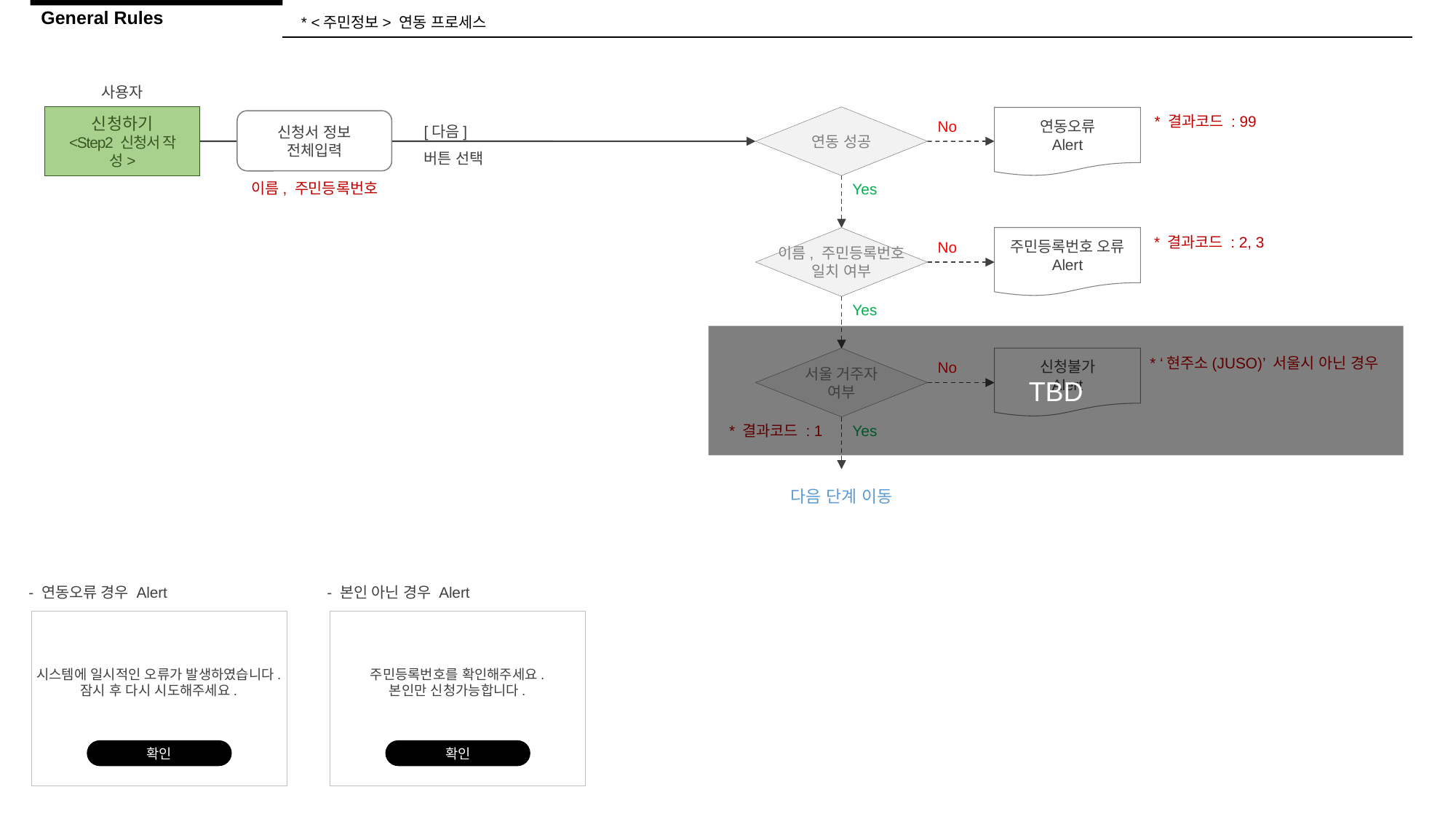

General Rules
* <주민정보> 연동 프로세스
사용자
신청하기
<Step2 신청서 작성>
연동 성공
* 결과코드 : 99
[다음]
버튼 선택
연동오류
Alert
신청서 정보
전체입력
No
이름, 주민등록번호
Yes
주민등록번호 오류
Alert
* 결과코드 : 2, 3
이름, 주민등록번호
일치 여부
No
Yes
TBD
신청불가
Alert
* ‘현주소(JUSO)’ 서울시 아닌 경우
서울 거주자
여부
No
* 결과코드 : 1
Yes
다음 단계 이동
- 연동오류 경우 Alert
- 본인 아닌 경우 Alert
시스템에 일시적인 오류가 발생하였습니다.
잠시 후 다시 시도해주세요.

확인
주민등록번호를 확인해주세요.
본인만 신청가능합니다.

확인